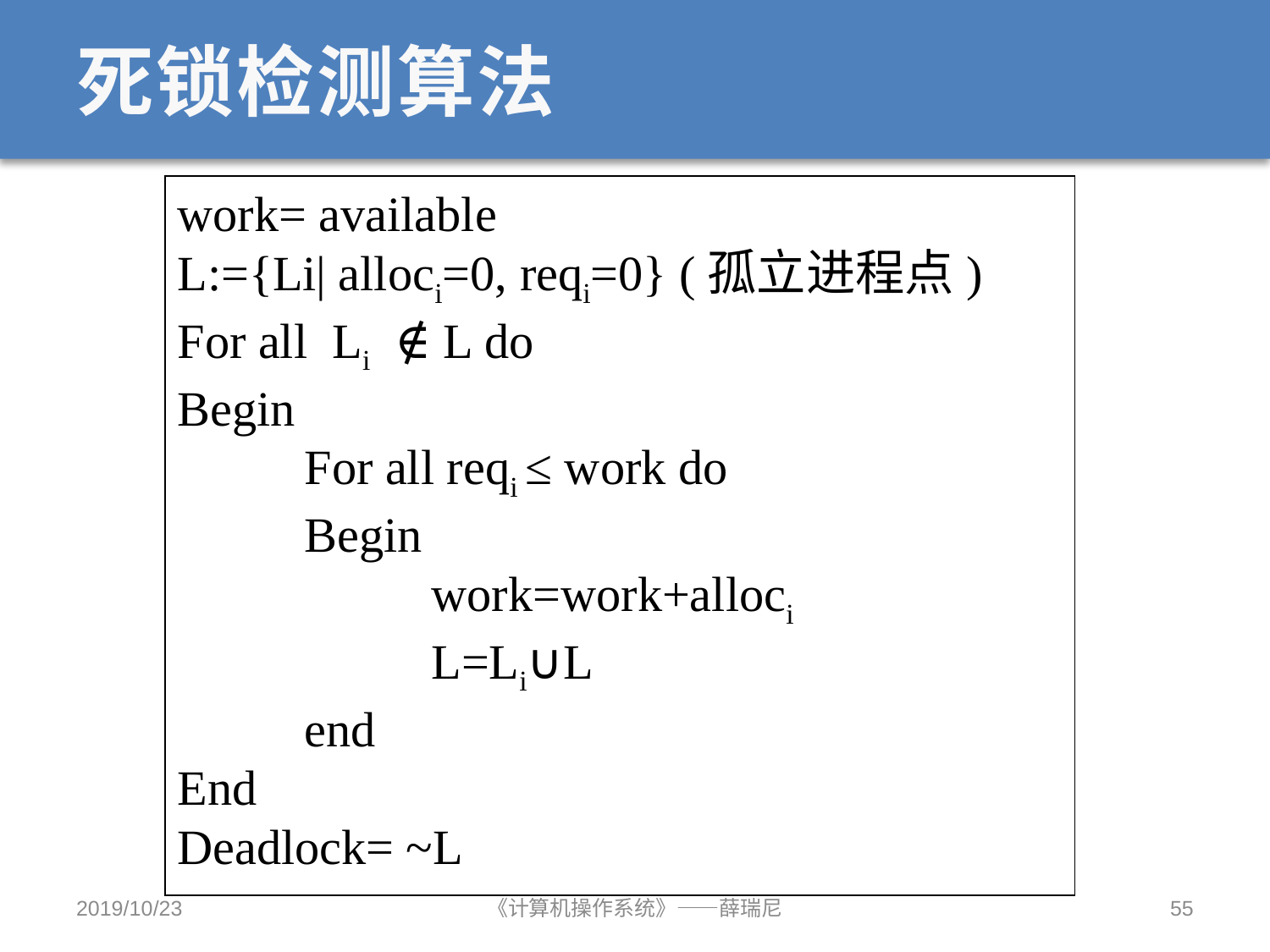

# 死锁检测算法
work= available
L:={Li| alloci=0, reqi=0} (孤立进程点)
For all  Li  ∉ L do
Begin
	For all reqi ≤ work do
	Begin
		work=work+alloci
		L=Li∪L
	end
End
Deadlock= ~L
2019/10/23
《计算机操作系统》——薛瑞尼
55